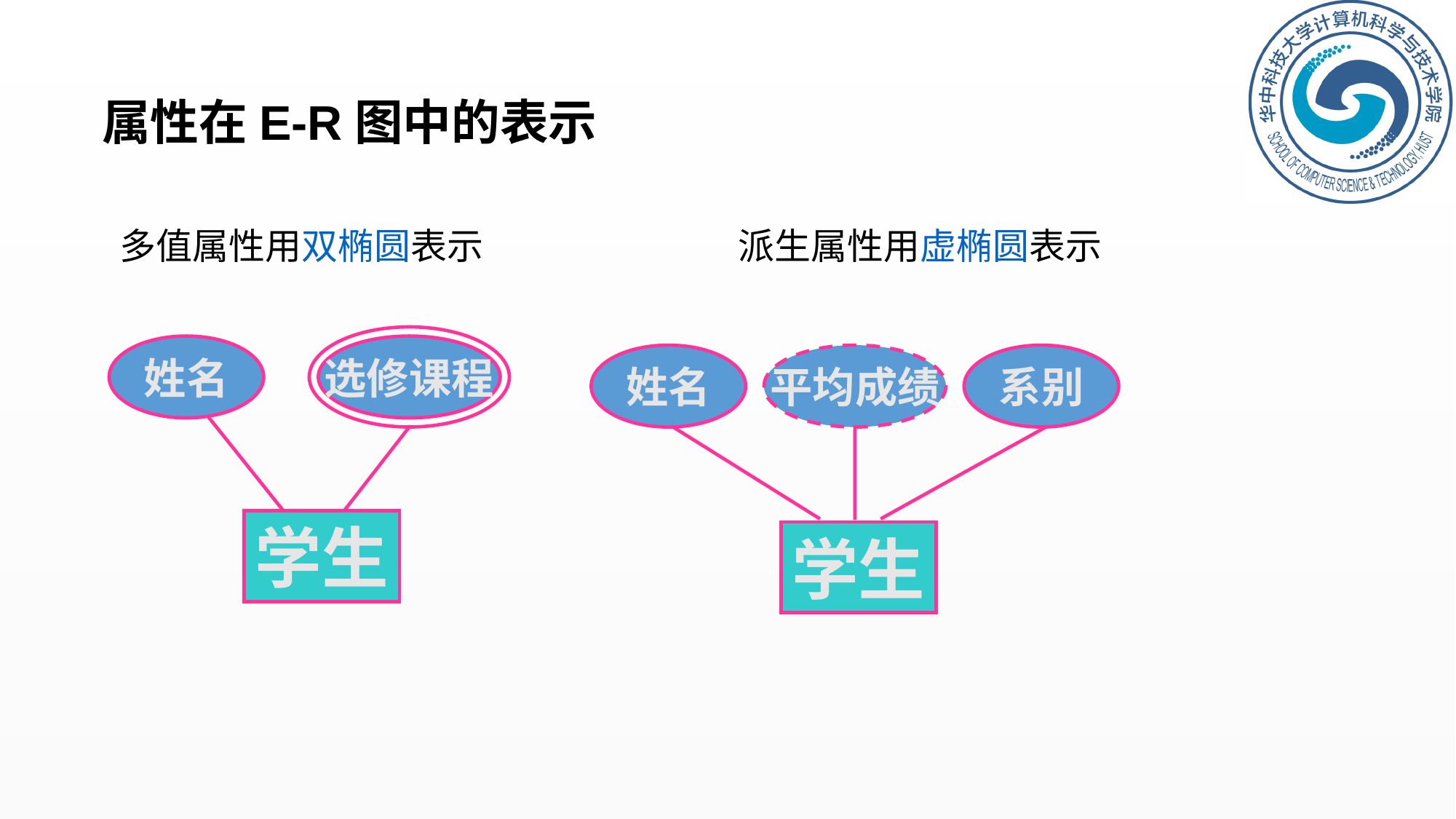

# 属性在E-R图中的表示
多值属性用双椭圆表示
派生属性用虚椭圆表示

姓名
选修课程

学生
姓名
平均成绩
系别

学生